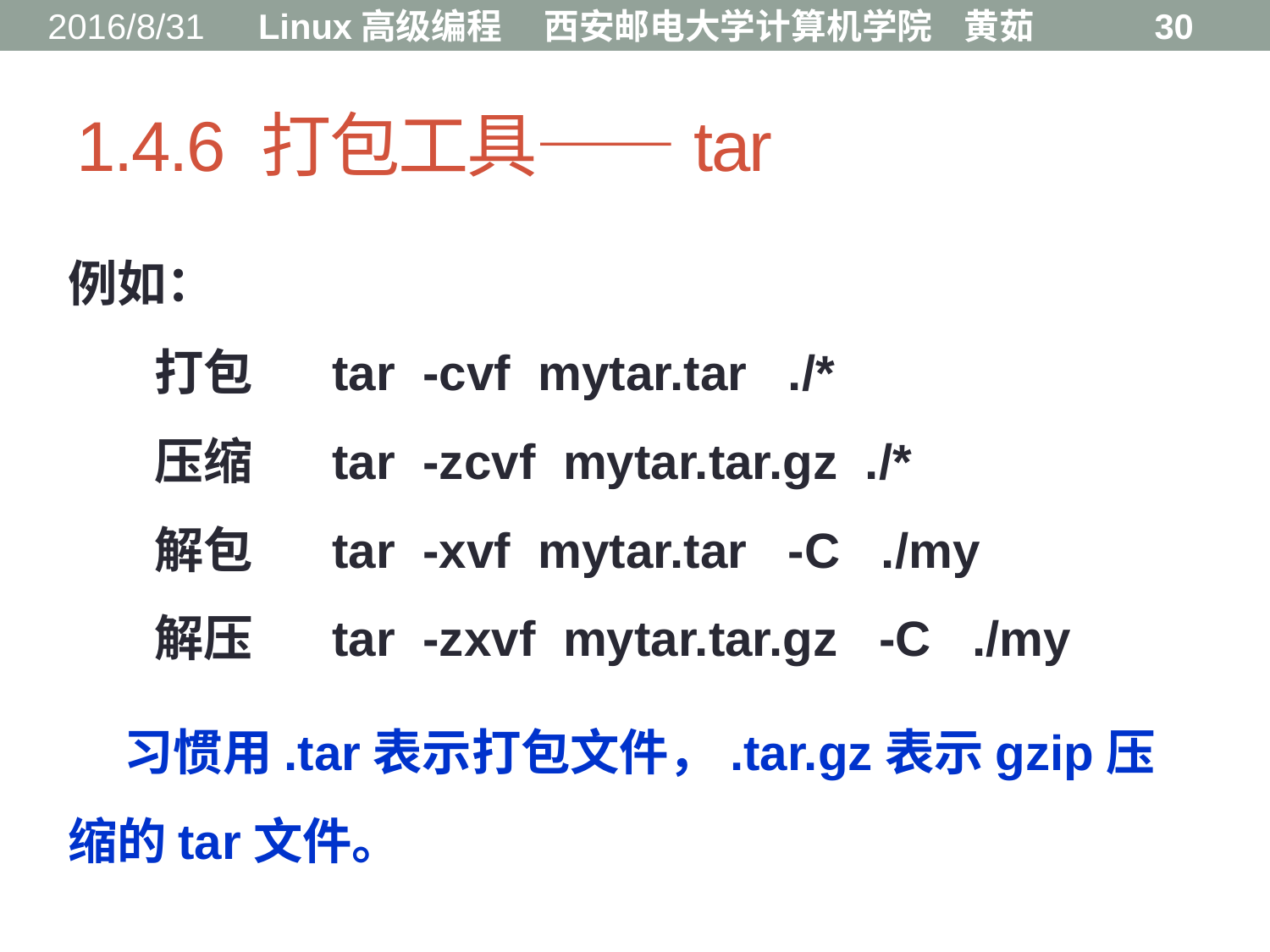

2016/8/31
Linux高级编程    西安邮电大学计算机学院   黄茹
30
# 1.4.6 打包工具——tar
例如：
打包      tar  -cvf  mytar.tar   ./*
压缩      tar  -zcvf  mytar.tar.gz  ./*
解包      tar  -xvf  mytar.tar   -C   ./my
解压      tar  -zxvf  mytar.tar.gz   -C   ./my

    习惯用.tar表示打包文件，.tar.gz表示gzip压缩的tar文件。